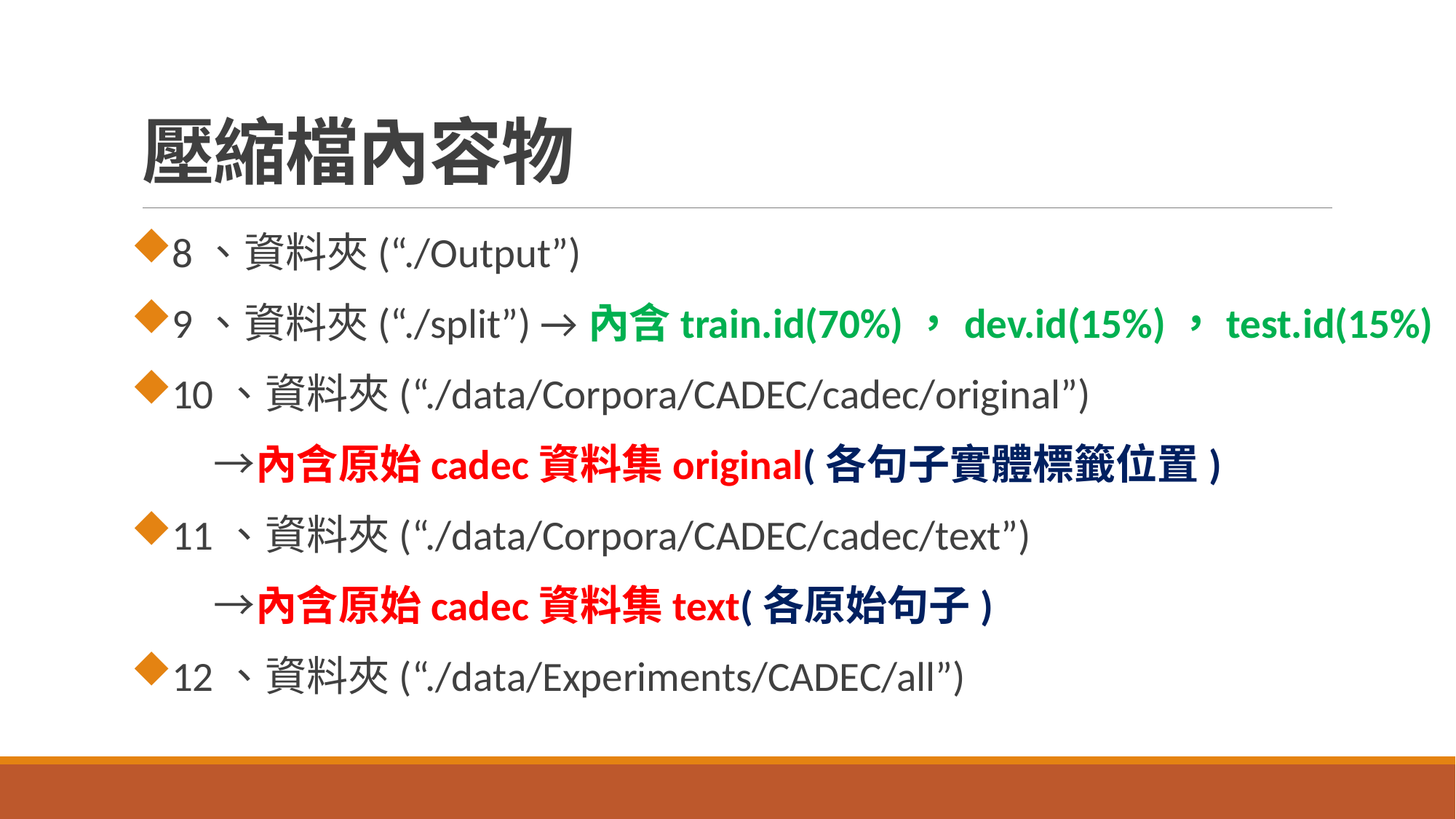

# 壓縮檔內容物
8、資料夾(“./Output”)
9、資料夾(“./split”) →內含train.id(70%)，dev.id(15%)，test.id(15%)
10、資料夾(“./data/Corpora/CADEC/cadec/original”)
　　→內含原始cadec資料集original(各句子實體標籤位置)
11、資料夾(“./data/Corpora/CADEC/cadec/text”)
　　→內含原始cadec資料集text(各原始句子)
12、資料夾(“./data/Experiments/CADEC/all”)